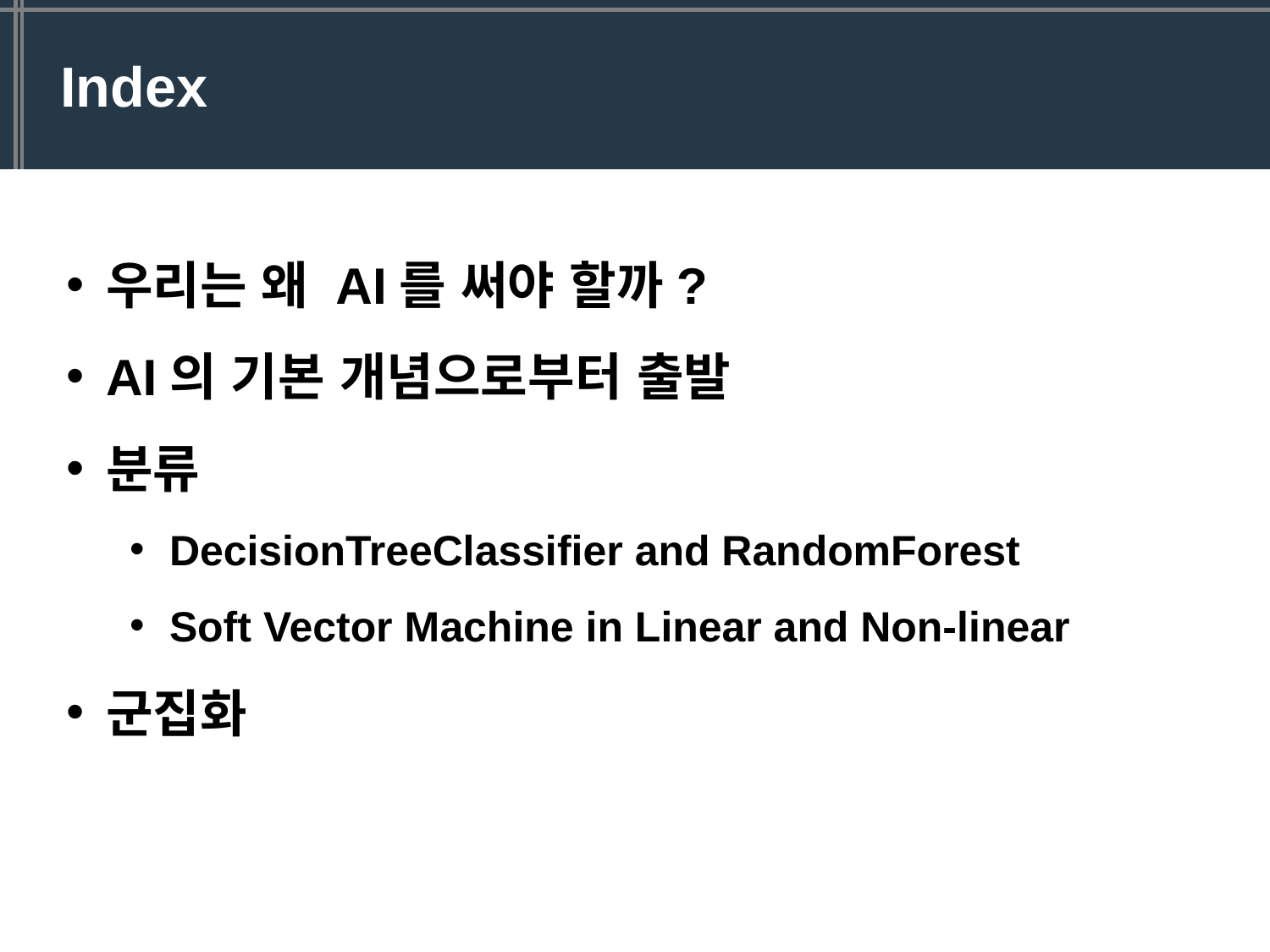

Index
우리는 왜 AI를 써야 할까?
AI의 기본 개념으로부터 출발
분류
DecisionTreeClassifier and RandomForest
Soft Vector Machine in Linear and Non-linear
군집화